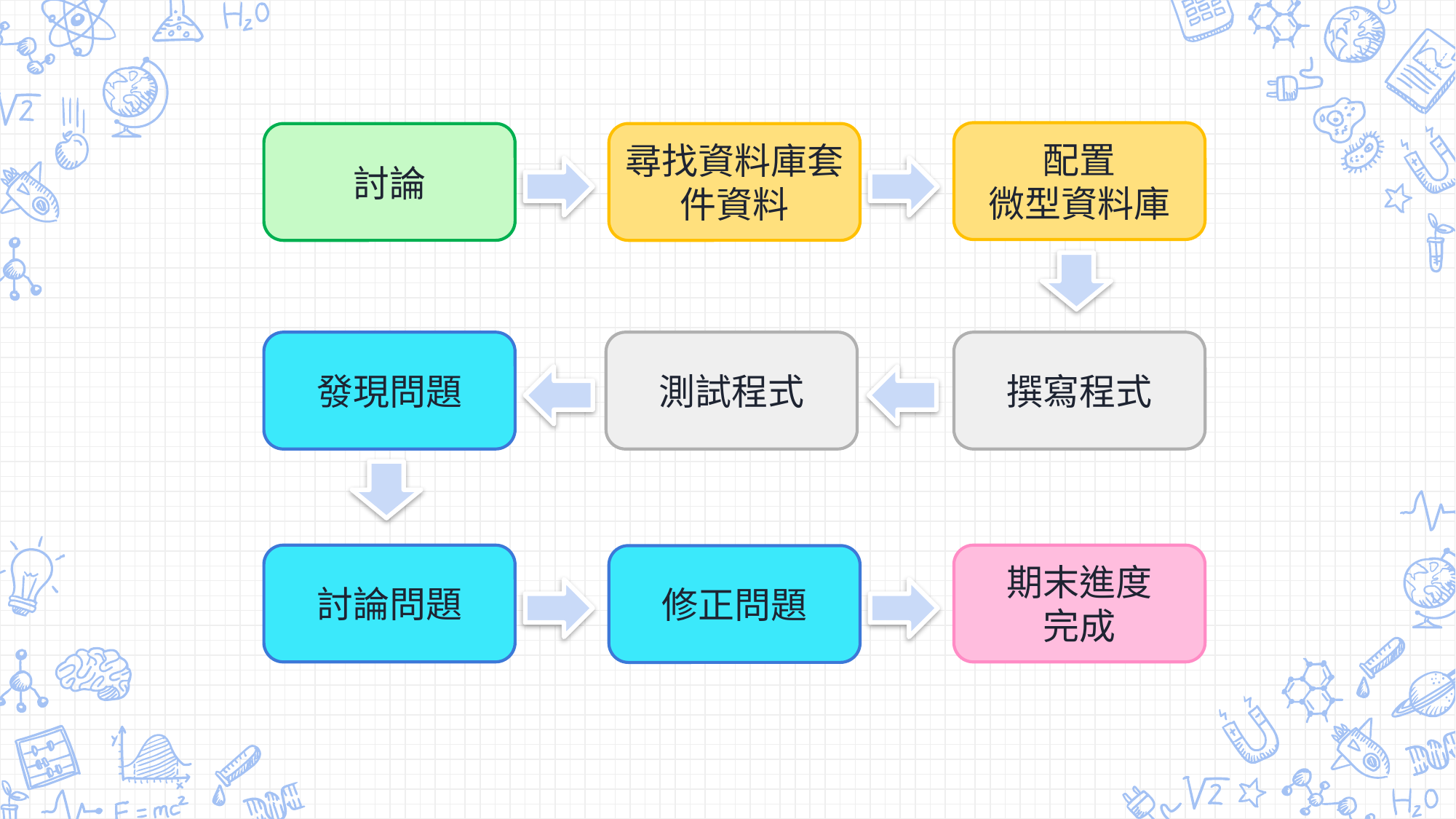

配置
微型資料庫
討論
尋找資料庫套件資料

發現問題
測試程式
撰寫程式

討論問題
期末進度
完成
修正問題